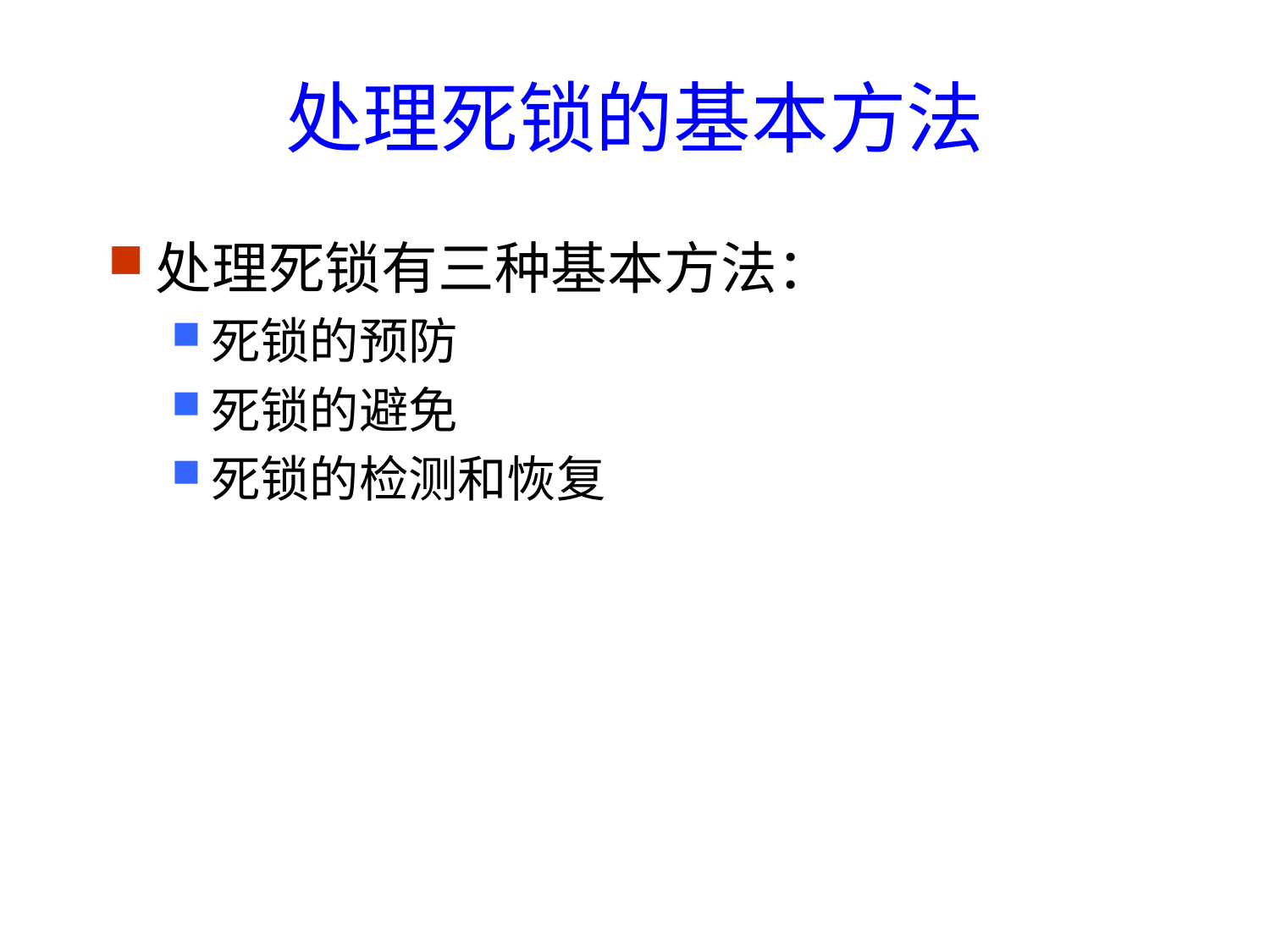

# 处理死锁的基本方法
处理死锁有三种基本方法：
死锁的预防
死锁的避免
死锁的检测和恢复